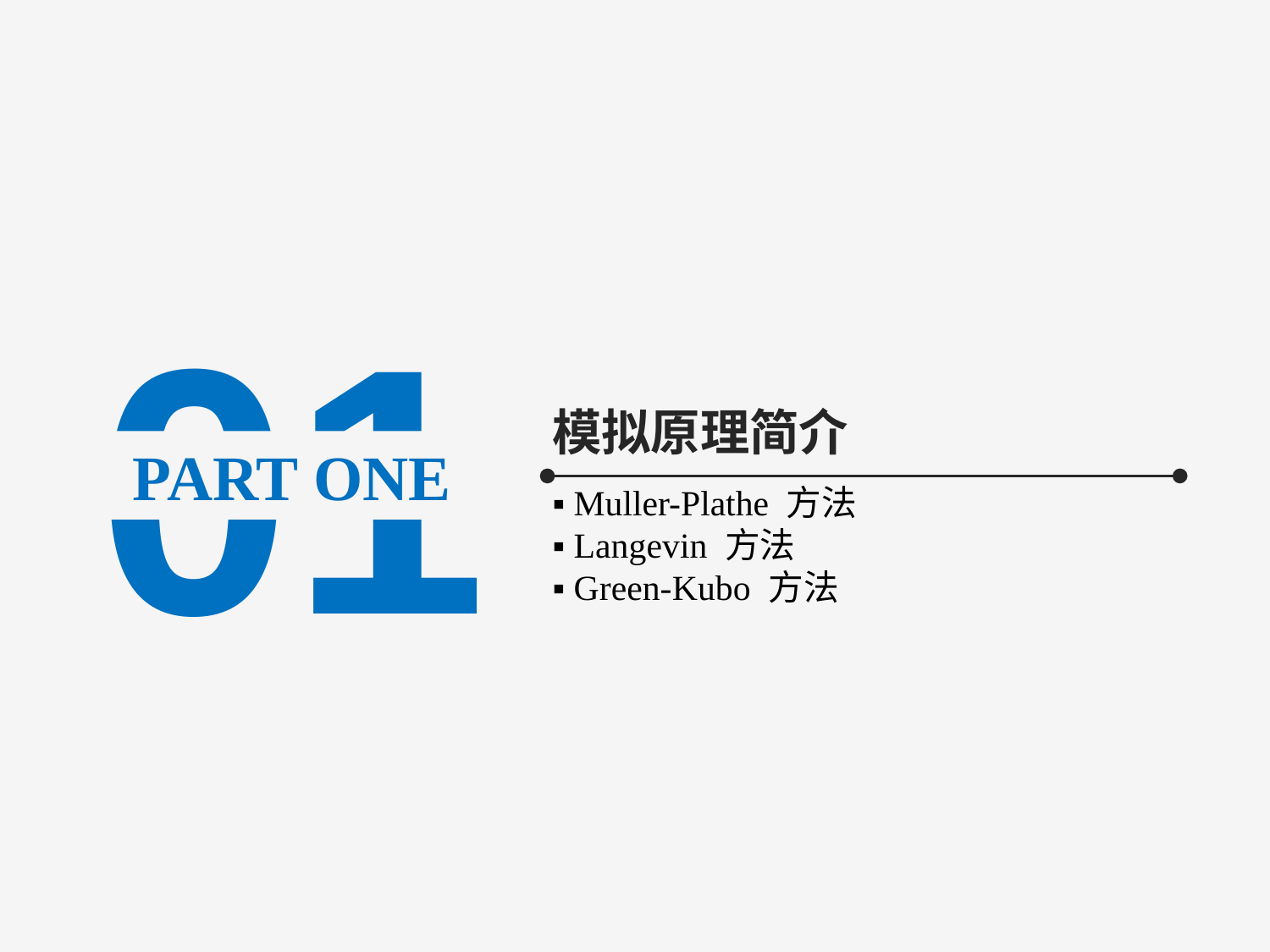

01
模拟原理简介
PART ONE

▪ Muller-Plathe 方法
▪ Langevin 方法
▪ Green-Kubo 方法